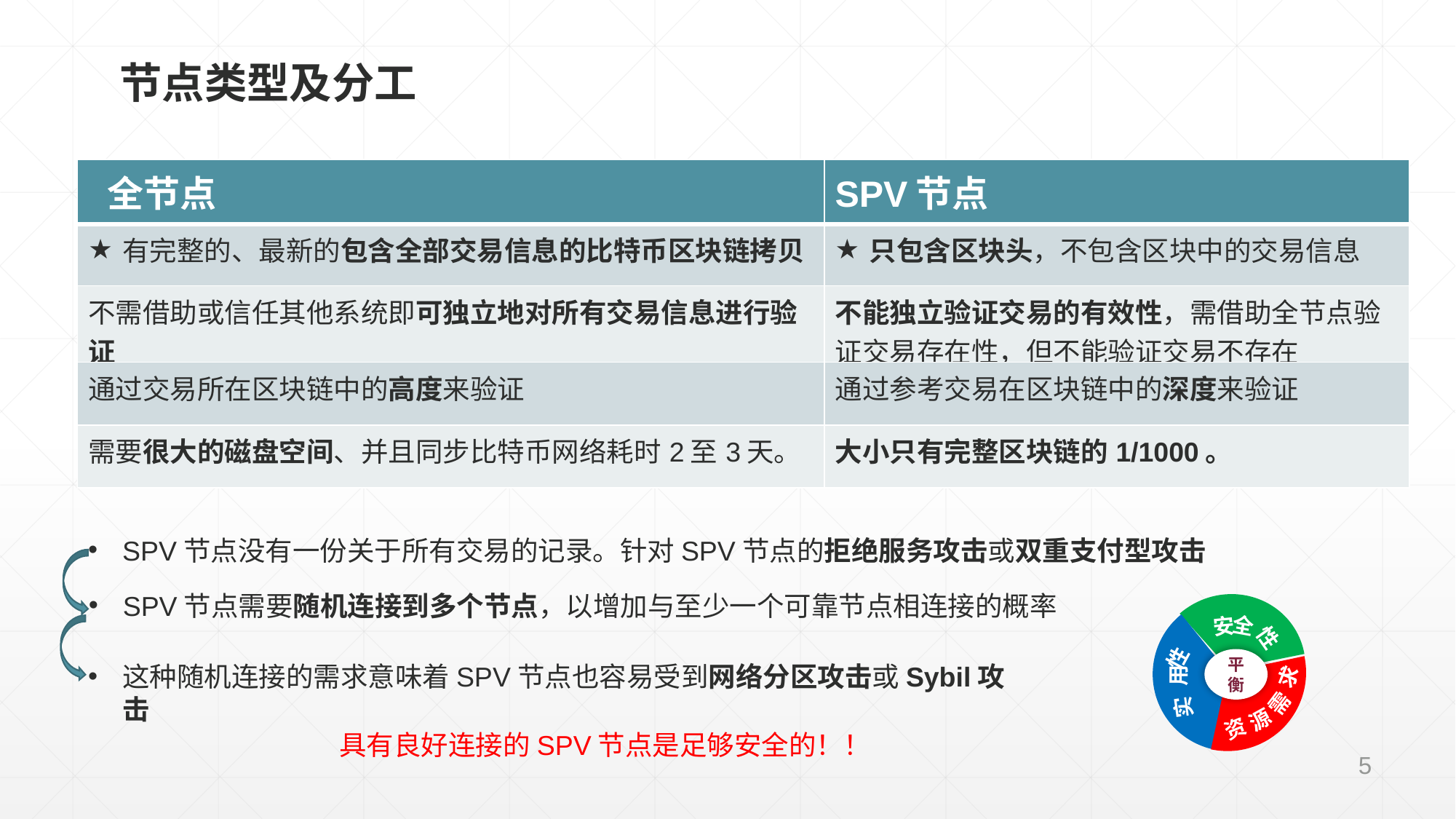

节点类型及分工
| 全节点 | SPV节点 |
| --- | --- |
| 有完整的、最新的包含全部交易信息的比特币区块链拷贝 | 只包含区块头，不包含区块中的交易信息 |
| 不需借助或信任其他系统即可独立地对所有交易信息进行验证 | 不能独立验证交易的有效性，需借助全节点验证交易存在性，但不能验证交易不存在 |
| 通过交易所在区块链中的高度来验证 | 通过参考交易在区块链中的深度来验证 |
| 需要很大的磁盘空间、并且同步比特币网络耗时2至3天。 | 大小只有完整区块链的1/1000。 |
SPV节点没有一份关于所有交易的记录。针对SPV节点的拒绝服务攻击或双重支付型攻击

SPV节点需要随机连接到多个节点，以增加与至少一个可靠节点相连接的概率

安
平衡
求
用

全
性
性
需
实
源
资

这种随机连接的需求意味着SPV节点也容易受到网络分区攻击或Sybil攻击
具有良好连接的SPV节点是足够安全的！！
5